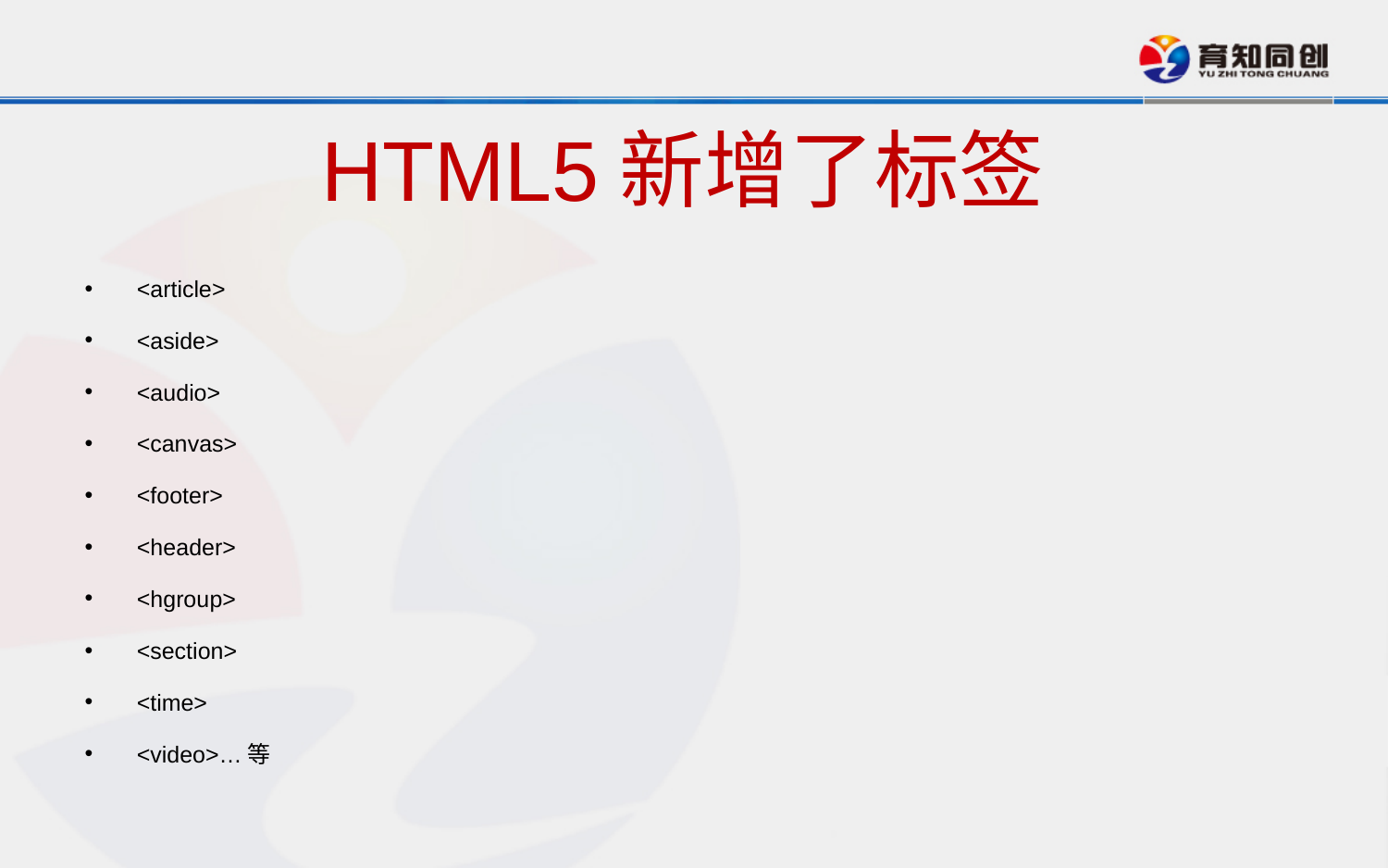

# HTML5新增了标签
<article>
<aside>
<audio>
<canvas>
<footer>
<header>
<hgroup>
<section>
<time>
<video>…等